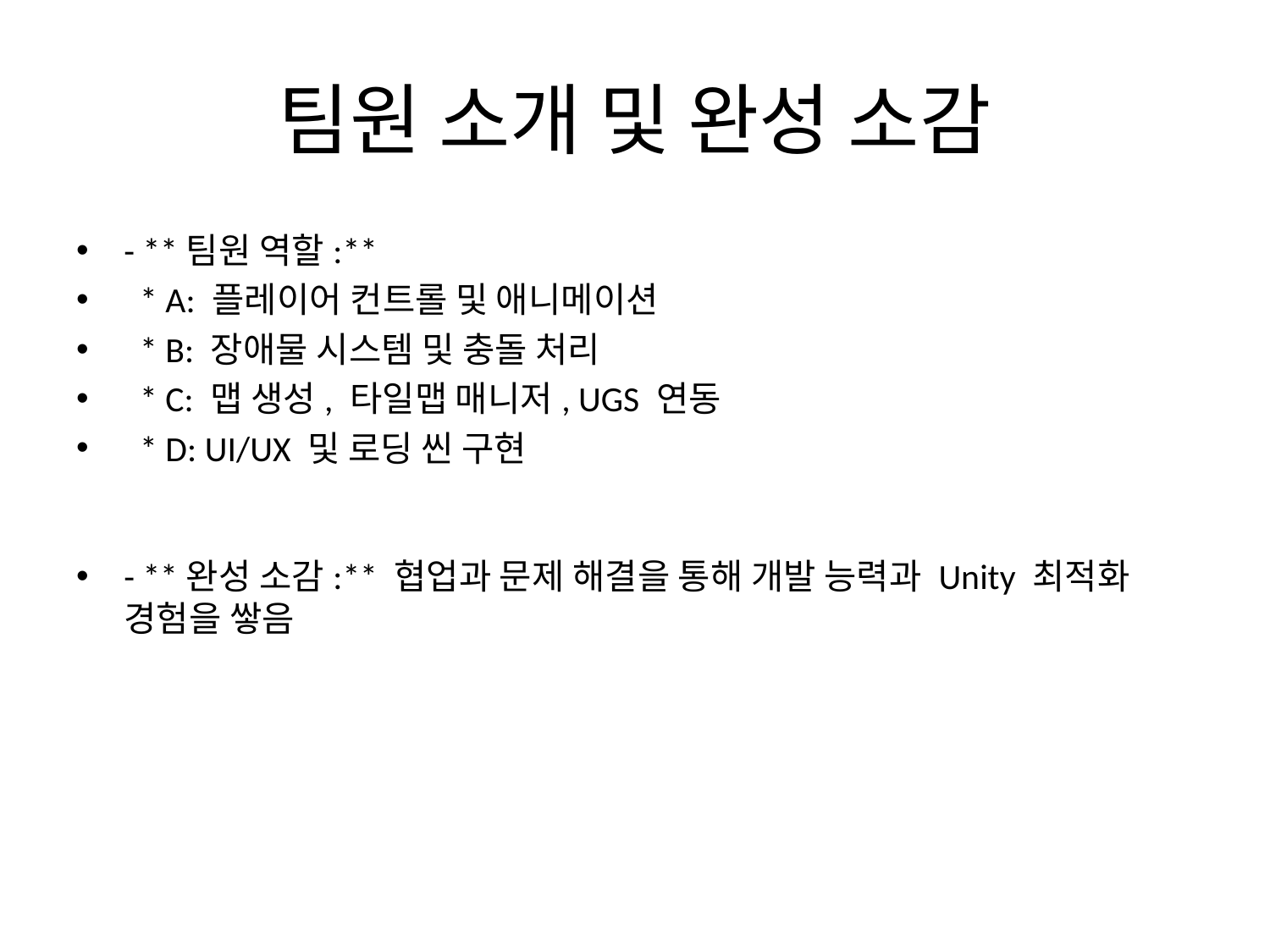

# 팀원 소개 및 완성 소감
- **팀원 역할:**
  * A: 플레이어 컨트롤 및 애니메이션
  * B: 장애물 시스템 및 충돌 처리
  * C: 맵 생성, 타일맵 매니저, UGS 연동
  * D: UI/UX 및 로딩 씬 구현

- **완성 소감:** 협업과 문제 해결을 통해 개발 능력과 Unity 최적화 경험을 쌓음